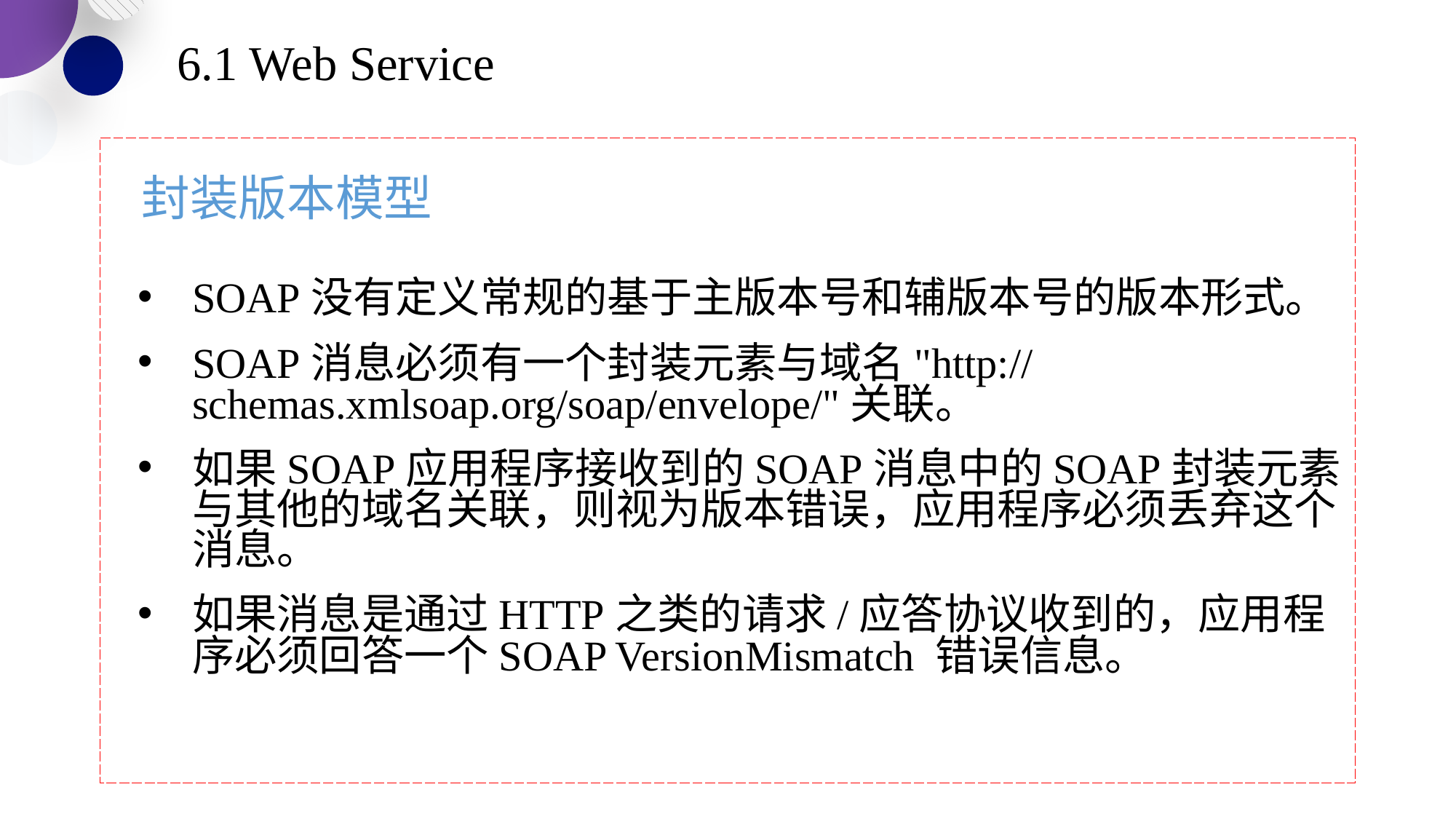

6.1 Web Service

SOAP没有定义常规的基于主版本号和辅版本号的版本形式。
SOAP消息必须有一个封装元素与域名"http://schemas.xmlsoap.org/soap/envelope/"关联。
如果SOAP应用程序接收到的SOAP消息中的SOAP封装元素与其他的域名关联，则视为版本错误，应用程序必须丢弃这个消息。
如果消息是通过HTTP之类的请求/应答协议收到的，应用程序必须回答一个SOAP VersionMismatch 错误信息。
# 封装版本模型